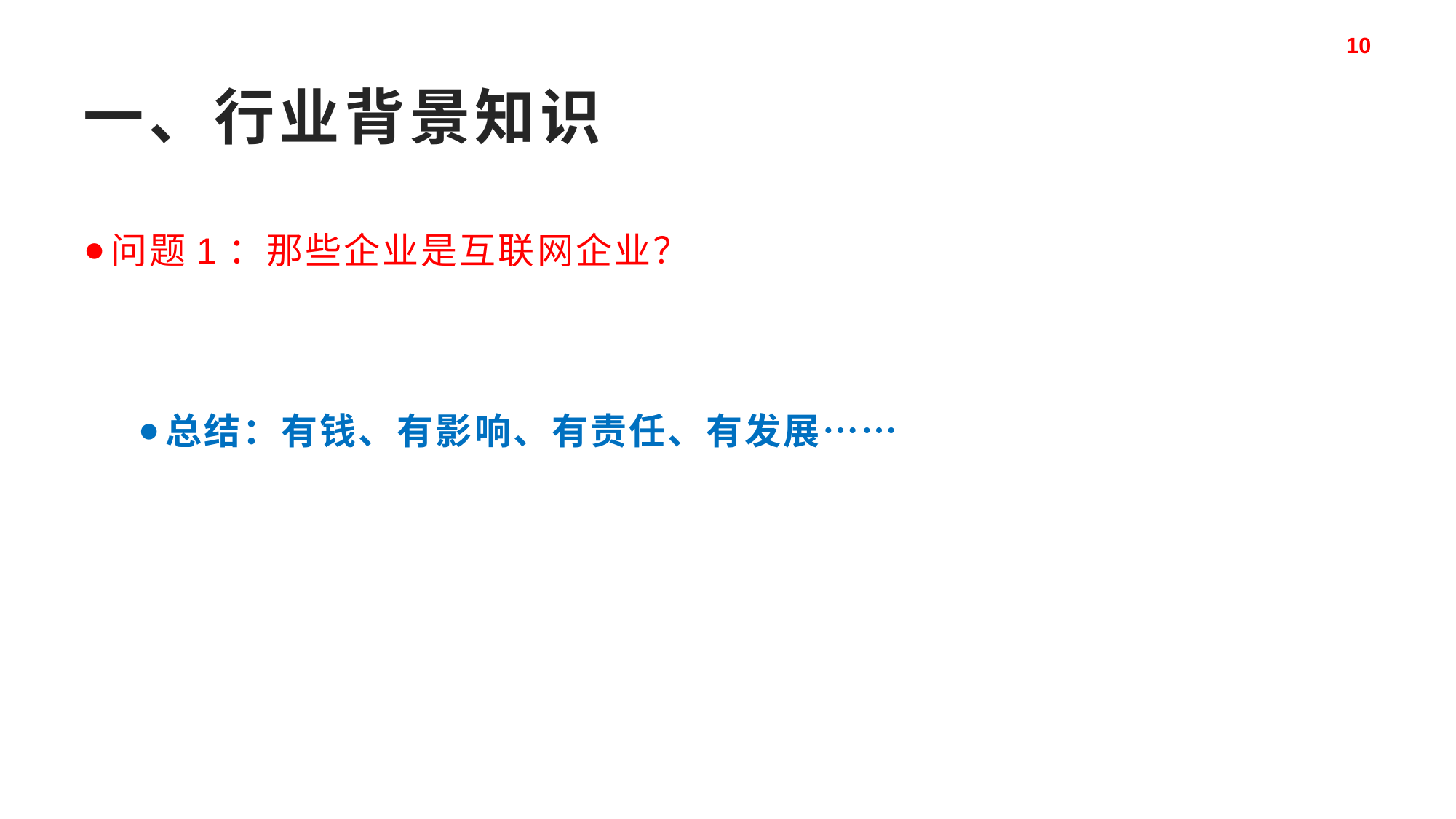

# 一、行业背景知识
问题1：那些企业是互联网企业？

总结：有钱、有影响、有责任、有发展……